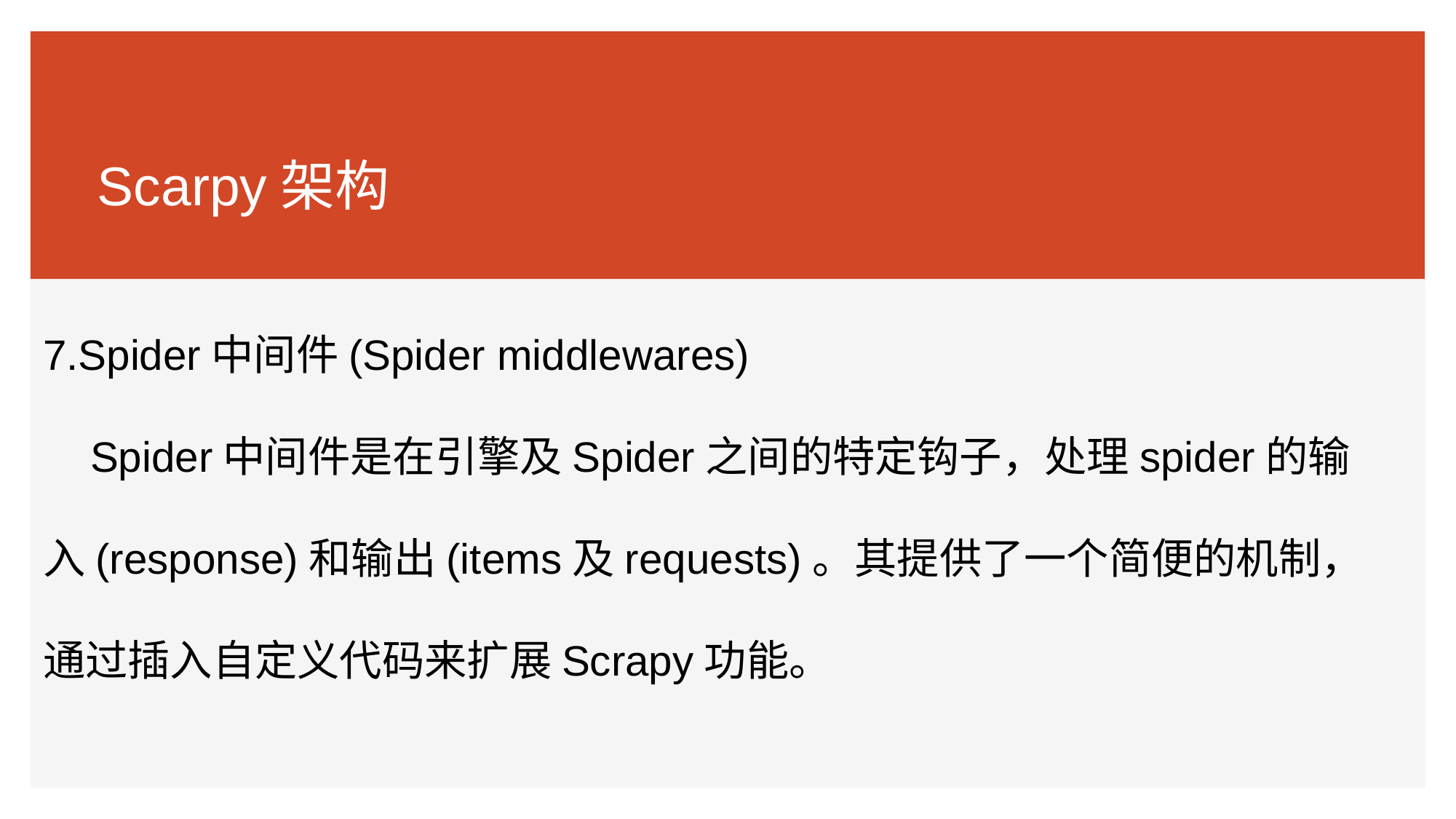

# Scarpy架构
7.Spider中间件(Spider middlewares)
    Spider中间件是在引擎及Spider之间的特定钩子，处理spider的输入(response)和输出(items及requests)。其提供了一个简便的机制，通过插入自定义代码来扩展Scrapy功能。